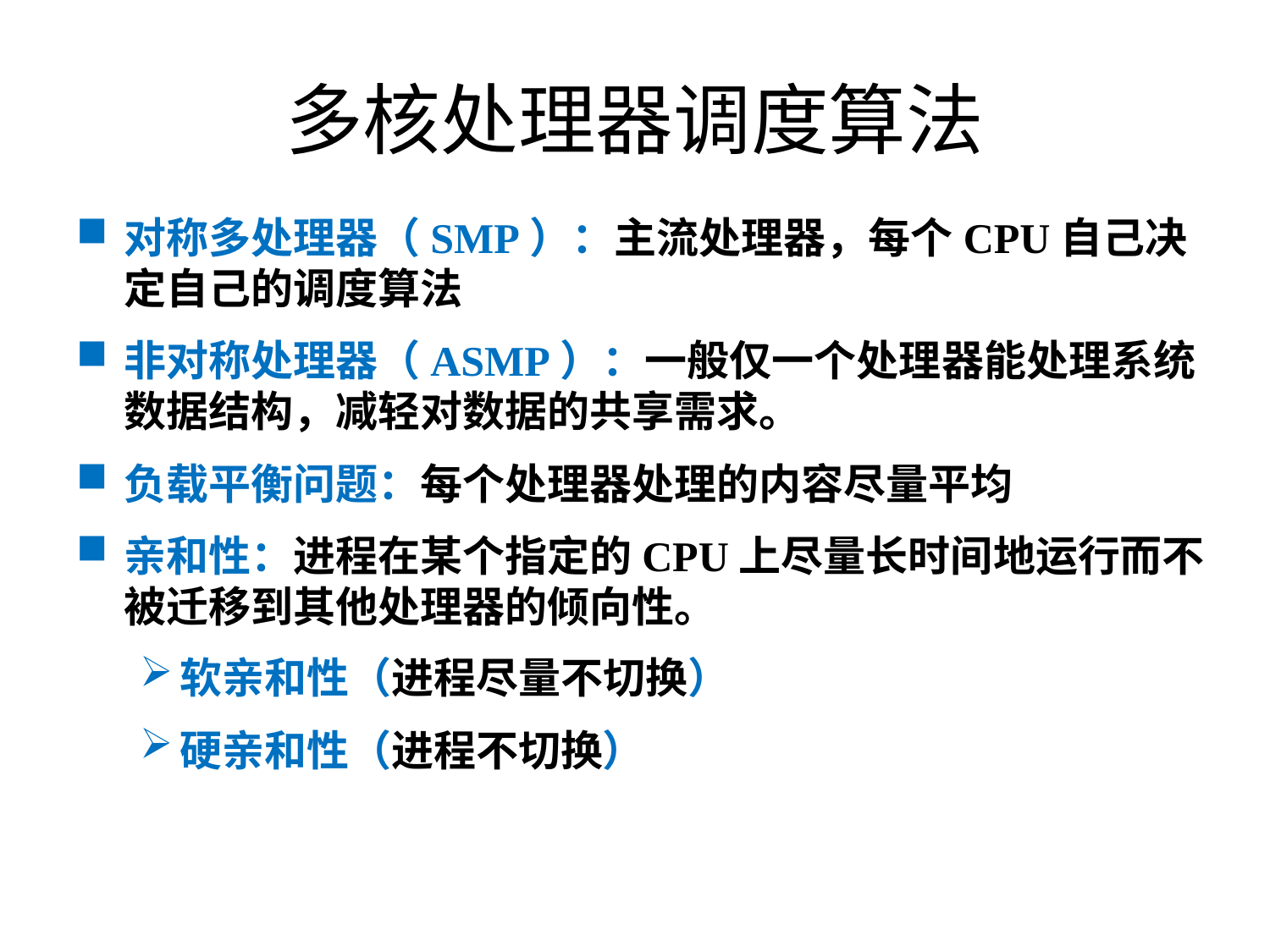

# 多核处理器调度算法
对称多处理器（SMP）：主流处理器，每个CPU自己决定自己的调度算法
非对称处理器（ASMP）：一般仅一个处理器能处理系统数据结构，减轻对数据的共享需求。
负载平衡问题：每个处理器处理的内容尽量平均
亲和性：进程在某个指定的CPU上尽量长时间地运行而不被迁移到其他处理器的倾向性。
软亲和性（进程尽量不切换）
硬亲和性（进程不切换）